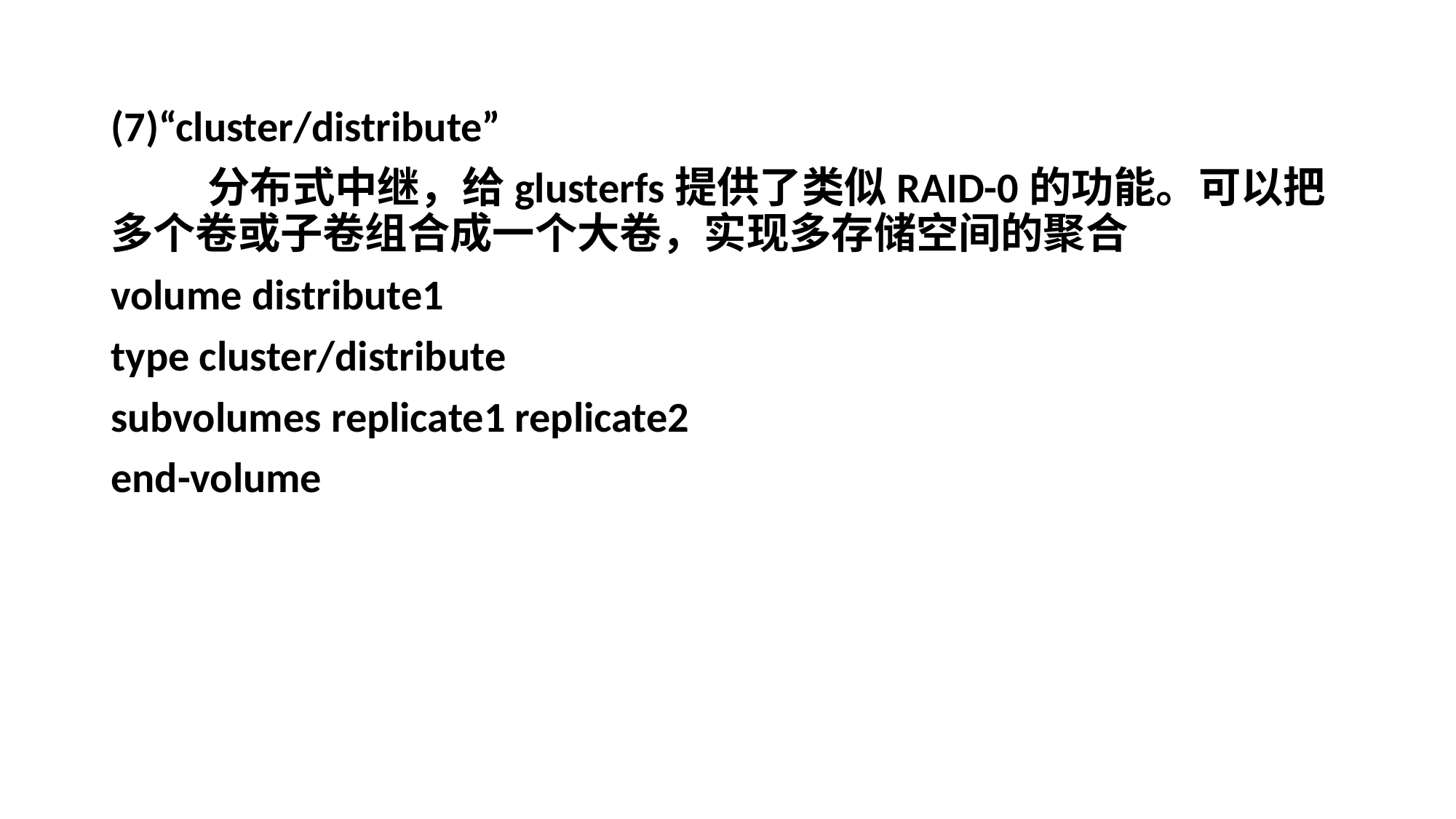

(7)“cluster/distribute”
         分布式中继，给glusterfs提供了类似RAID-0的功能。可以把多个卷或子卷组合成一个大卷，实现多存储空间的聚合
volume distribute1
type cluster/distribute
subvolumes replicate1 replicate2
end-volume